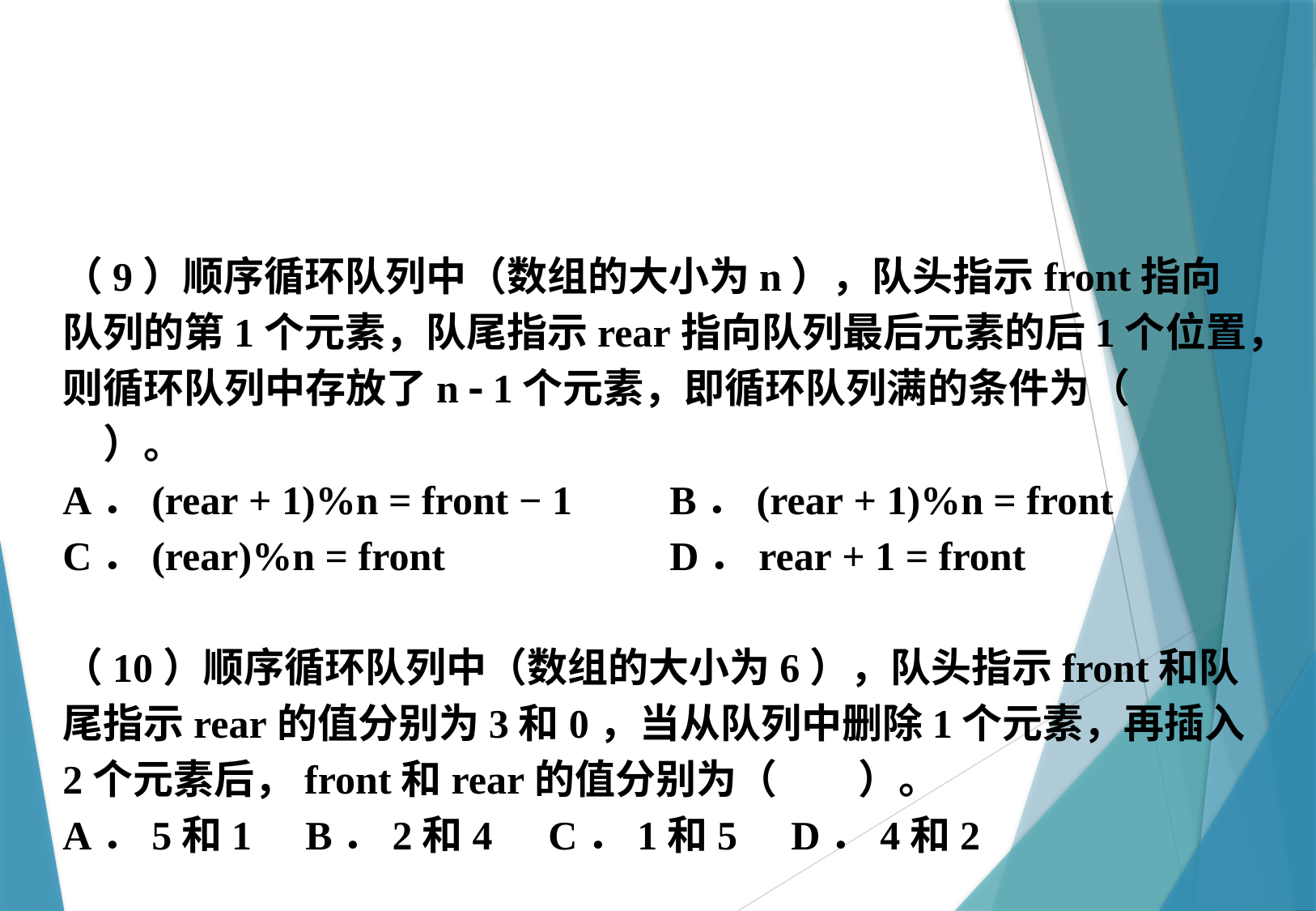

（9）顺序循环队列中（数组的大小为n），队头指示front指向队列的第1个元素，队尾指示rear指向队列最后元素的后1个位置，则循环队列中存放了n − 1个元素，即循环队列满的条件为（　　）。
A．(rear + 1)%n = front − 1	B．(rear + 1)%n = front
C．(rear)%n = front		D．rear + 1 = front

（10）顺序循环队列中（数组的大小为6），队头指示front和队尾指示rear的值分别为3和0，当从队列中删除1个元素，再插入2个元素后，front和rear的值分别为（　　）。
A．5和1	B．2和4	C．1和5	D．4和2